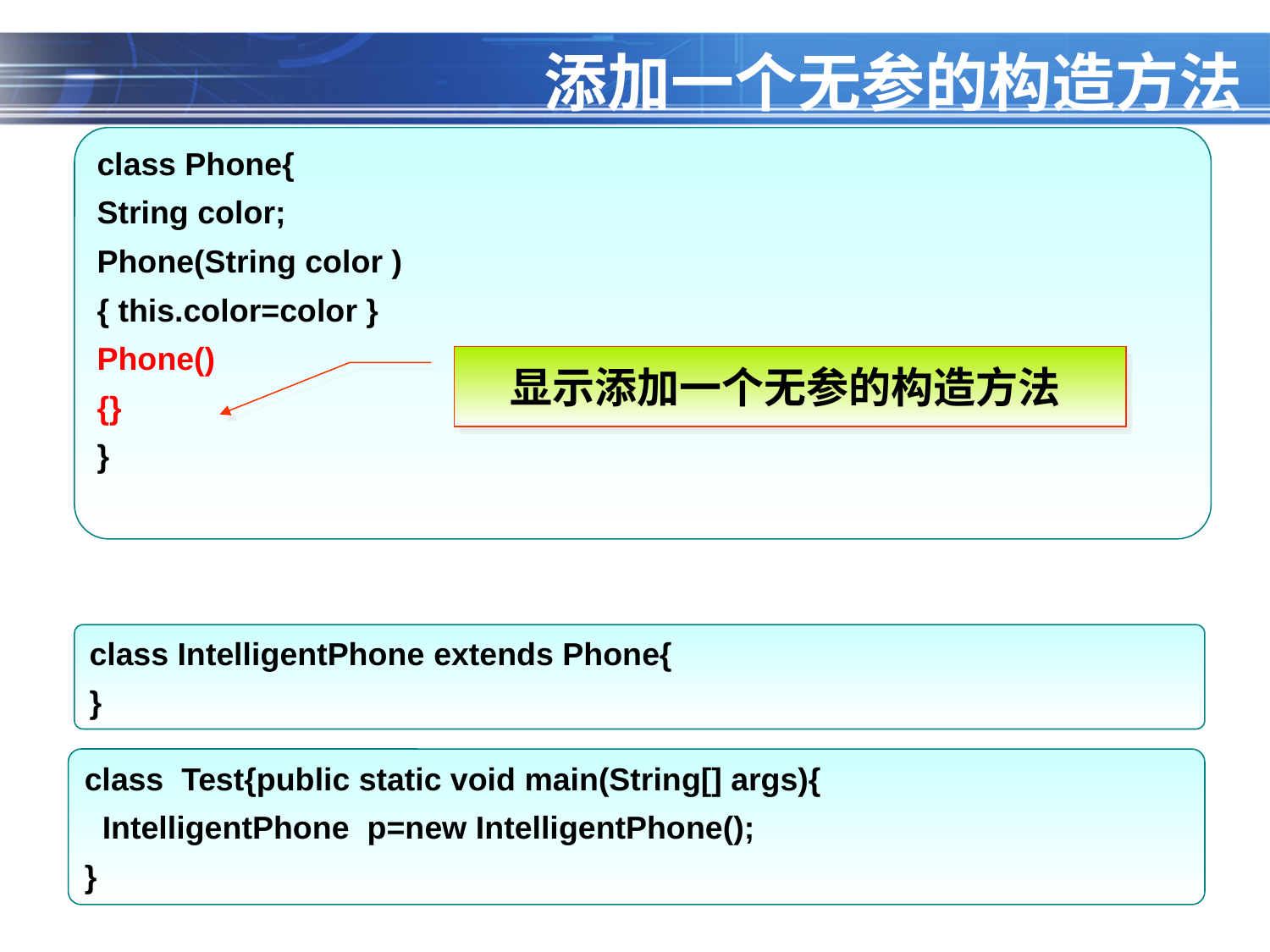

# 添加一个无参的构造方法
class Phone{
String color;
Phone(String color )
{ this.color=color }
Phone()
{}
}

显示添加一个无参的构造方法
class IntelligentPhone extends Phone{
}
class  Test{public static void main(String[] args){
  IntelligentPhone  p=new IntelligentPhone();
}